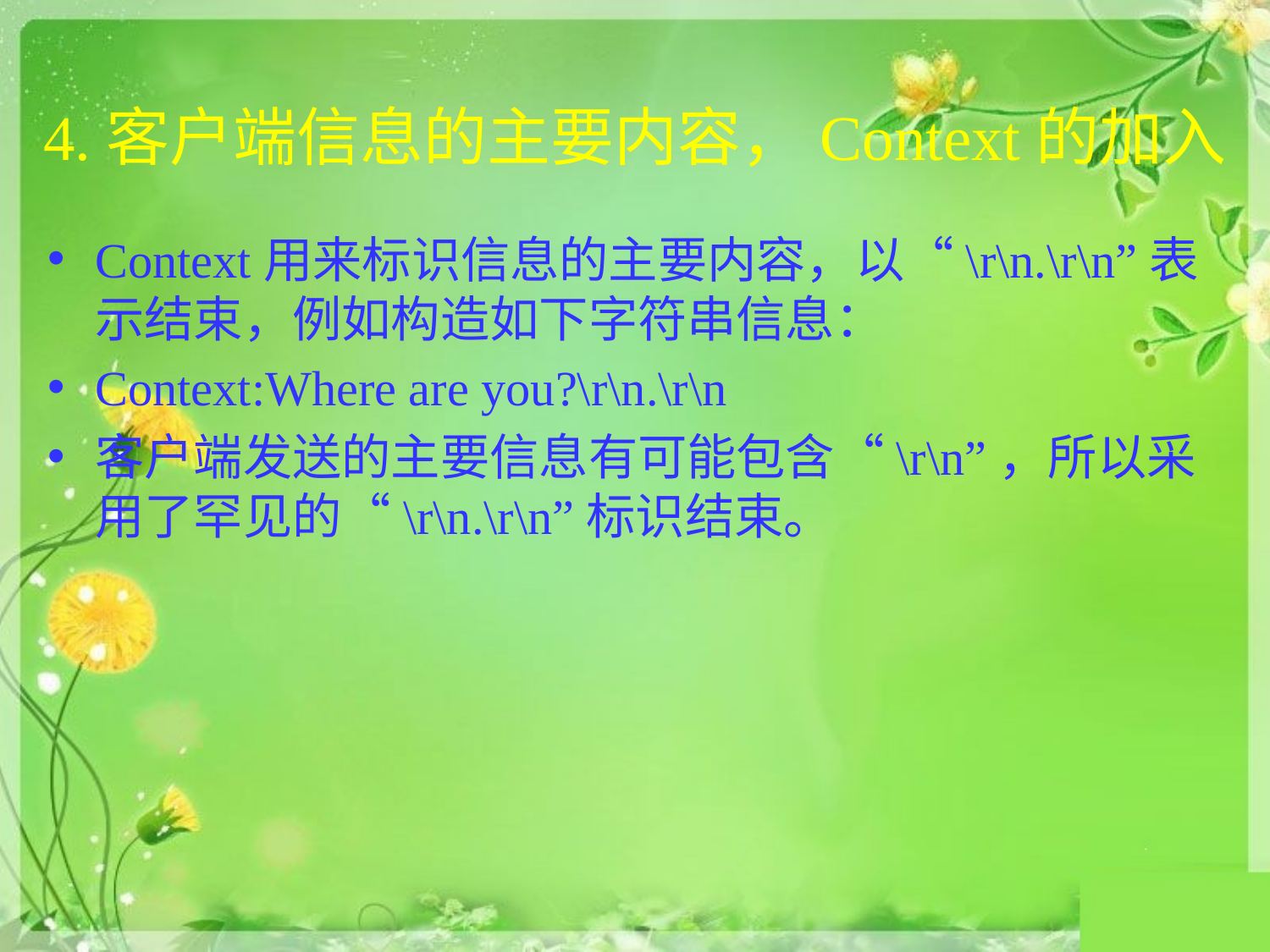

# 4.客户端信息的主要内容，Context的加入
Context用来标识信息的主要内容，以“\r\n.\r\n”表示结束，例如构造如下字符串信息：
Context:Where are you?\r\n.\r\n
客户端发送的主要信息有可能包含“\r\n”，所以采用了罕见的“\r\n.\r\n”标识结束。